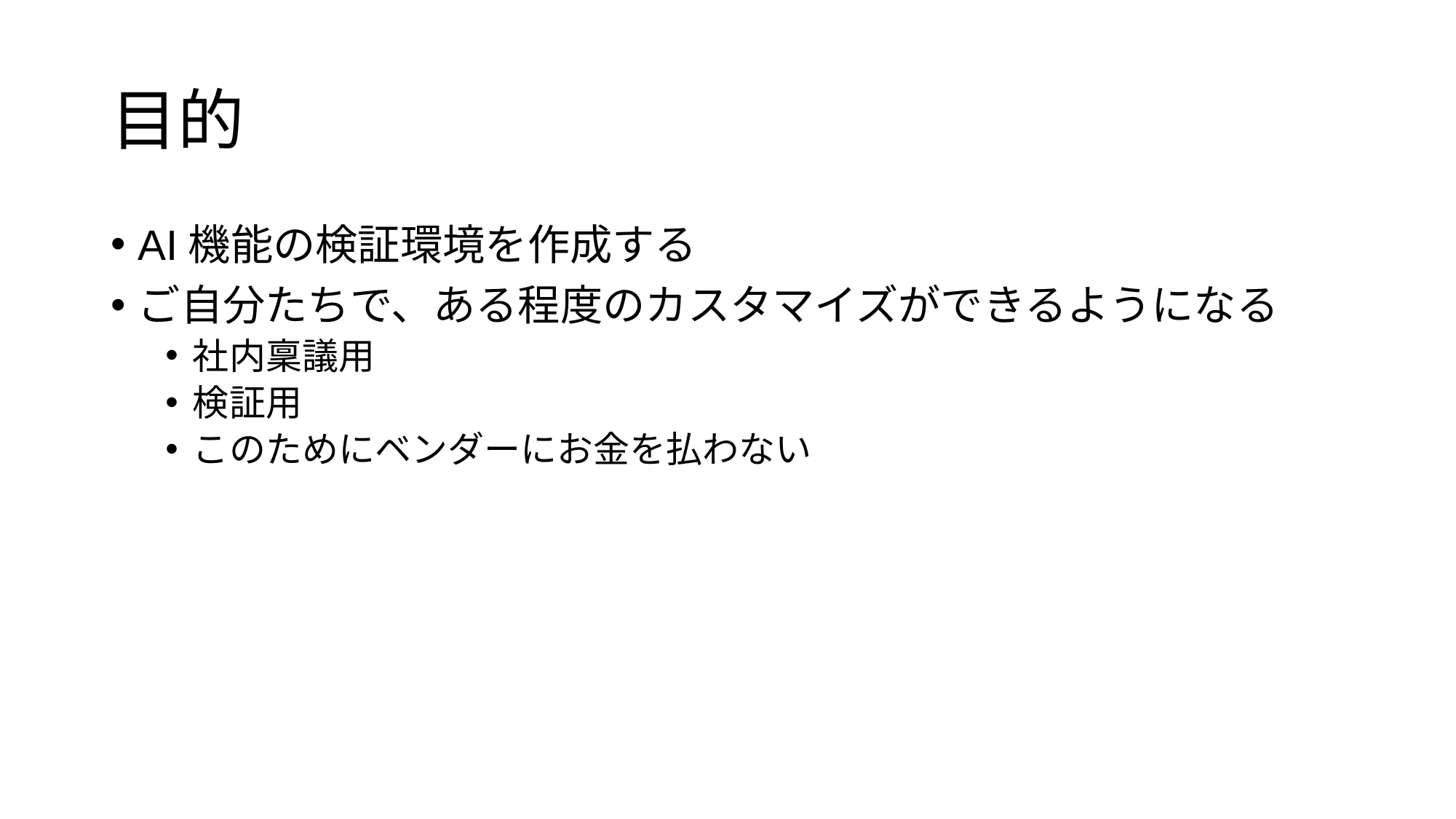

# 目的
AI機能の検証環境を作成する
ご自分たちで、ある程度のカスタマイズができるようになる
社内稟議用
検証用
このためにベンダーにお金を払わない